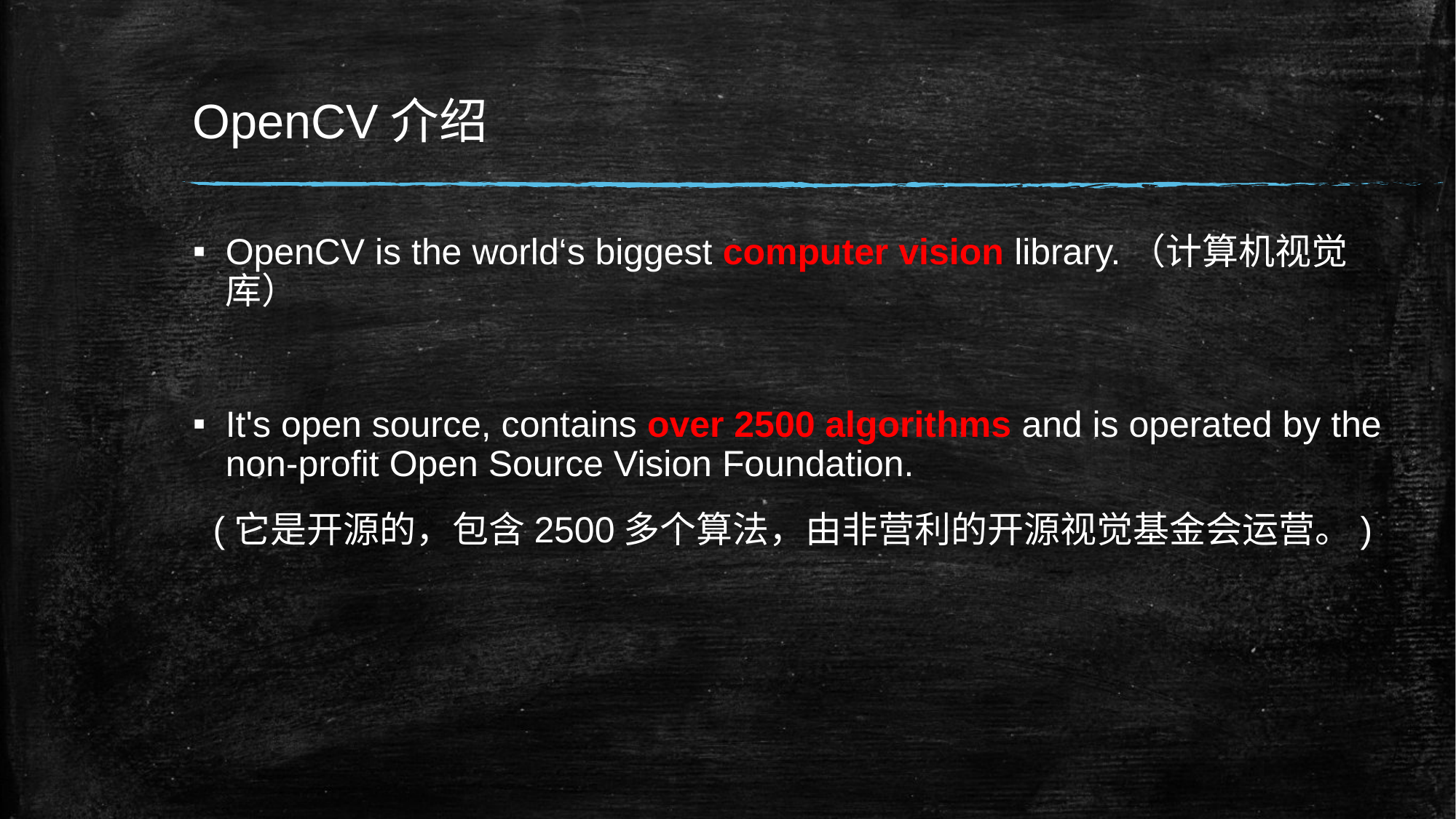

# OpenCV介绍
OpenCV is the world‘s biggest computer vision library.（计算机视觉库）

It's open source, contains over 2500 algorithms and is operated by the non-profit Open Source Vision Foundation.
  (它是开源的，包含2500多个算法，由非营利的开源视觉基金会运营。)